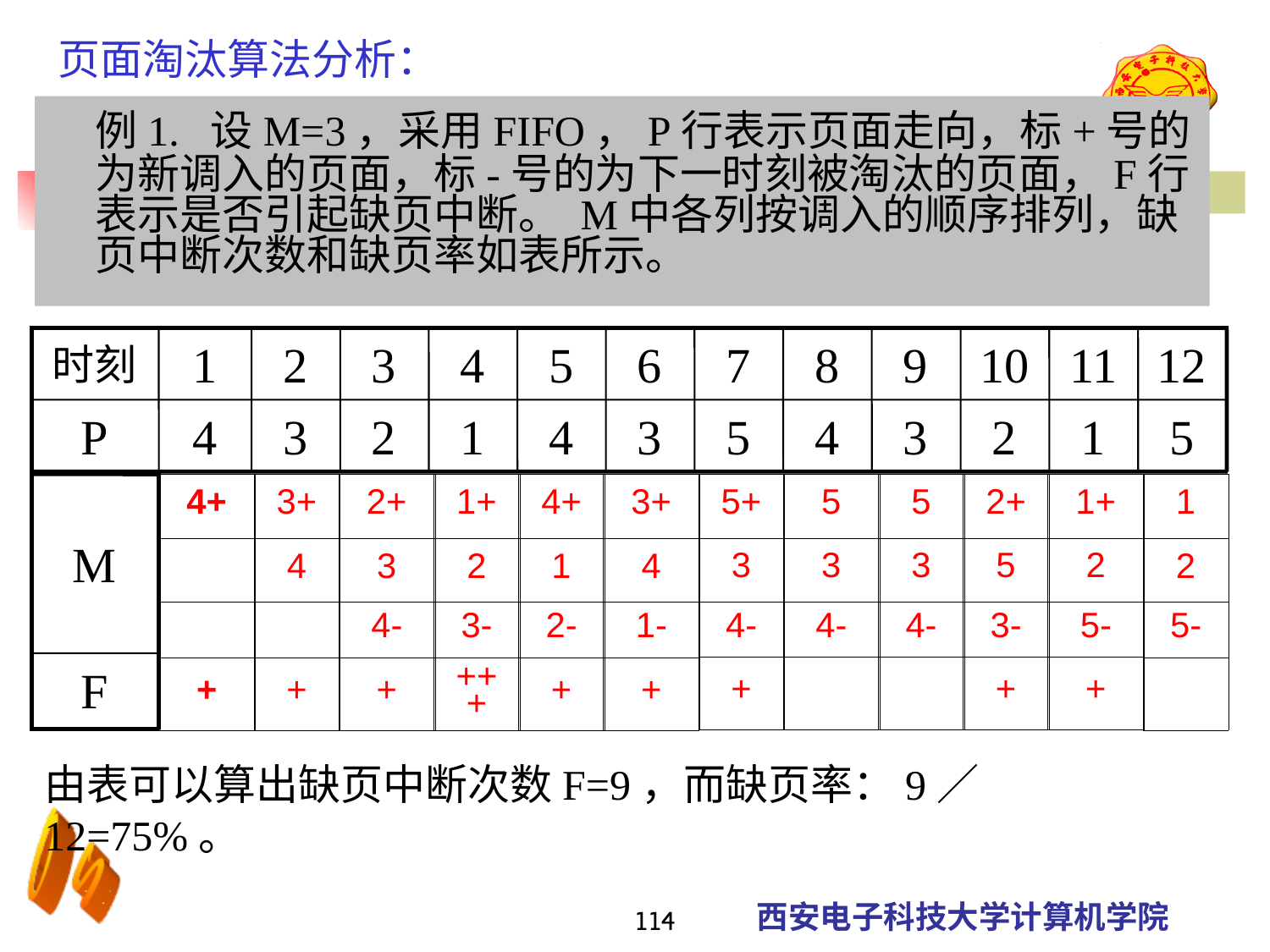

页面淘汰算法分析：
	例1.  设M=3，采用FIFO，P行表示页面走向，标+号的为新调入的页面，标-号的为下一时刻被淘汰的页面，F行表示是否引起缺页中断。 M中各列按调入的顺序排列，缺页中断次数和缺页率如表所示。
时刻

1

2

3

4

5

6

7

8

9

10

11

12

P

4
3
2
1
4
3
5
4
3
2
1
5

M

F

| 5+ |
| --- |
| 3 |
| 4- |
| + |
| 5 |
| --- |
| 3 |
| 4- |
|  |
| 5 |
| --- |
| 3 |
| 4- |
|  |
| 2+ |
| --- |
| 5 |
| 3- |
| + |
| 1+ |
| --- |
| 2 |
| 5- |
| + |
| 4+ |
| --- |
|  |
|  |
| + |
| 3+ |
| --- |
| 4 |
|  |
| + |
| 2+ |
| --- |
| 3 |
| 4- |
| + |
| 1+ |
| --- |
| 2 |
| 3- |
| +++ |
| 4+ |
| --- |
| 1 |
| 2- |
| + |
| 3+ |
| --- |
| 4 |
| 1- |
| + |
| 1 |
| --- |
| 2 |
| 5- |
|  |
由表可以算出缺页中断次数F=9，而缺页率：9／12=75%。
114